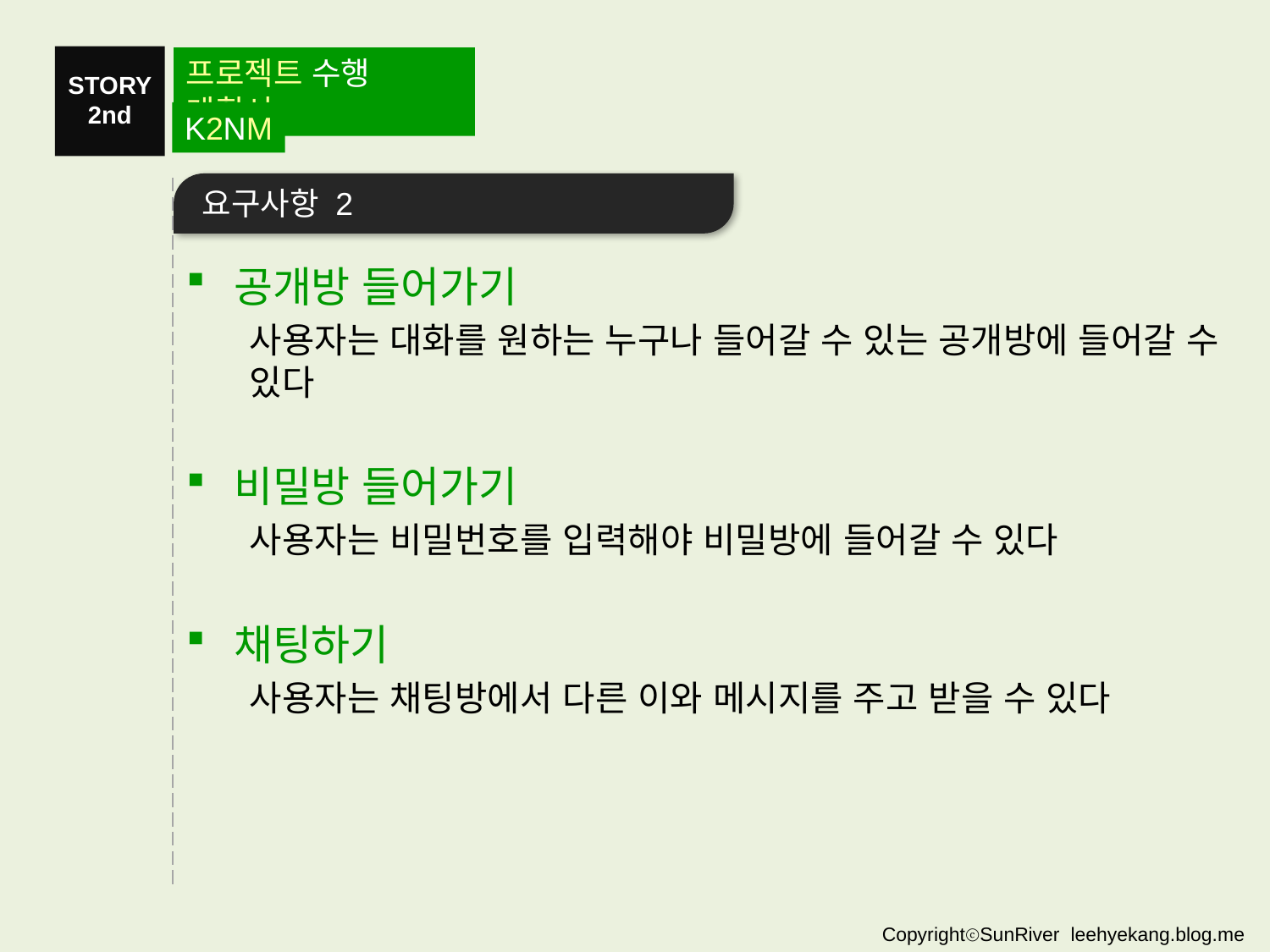

프로젝트 수행 계획서
STORY
2nd
K2NM

요구사항 2
공개방 들어가기
사용자는 대화를 원하는 누구나 들어갈 수 있는 공개방에 들어갈 수 있다

비밀방 들어가기
사용자는 비밀번호를 입력해야 비밀방에 들어갈 수 있다

채팅하기
사용자는 채팅방에서 다른 이와 메시지를 주고 받을 수 있다